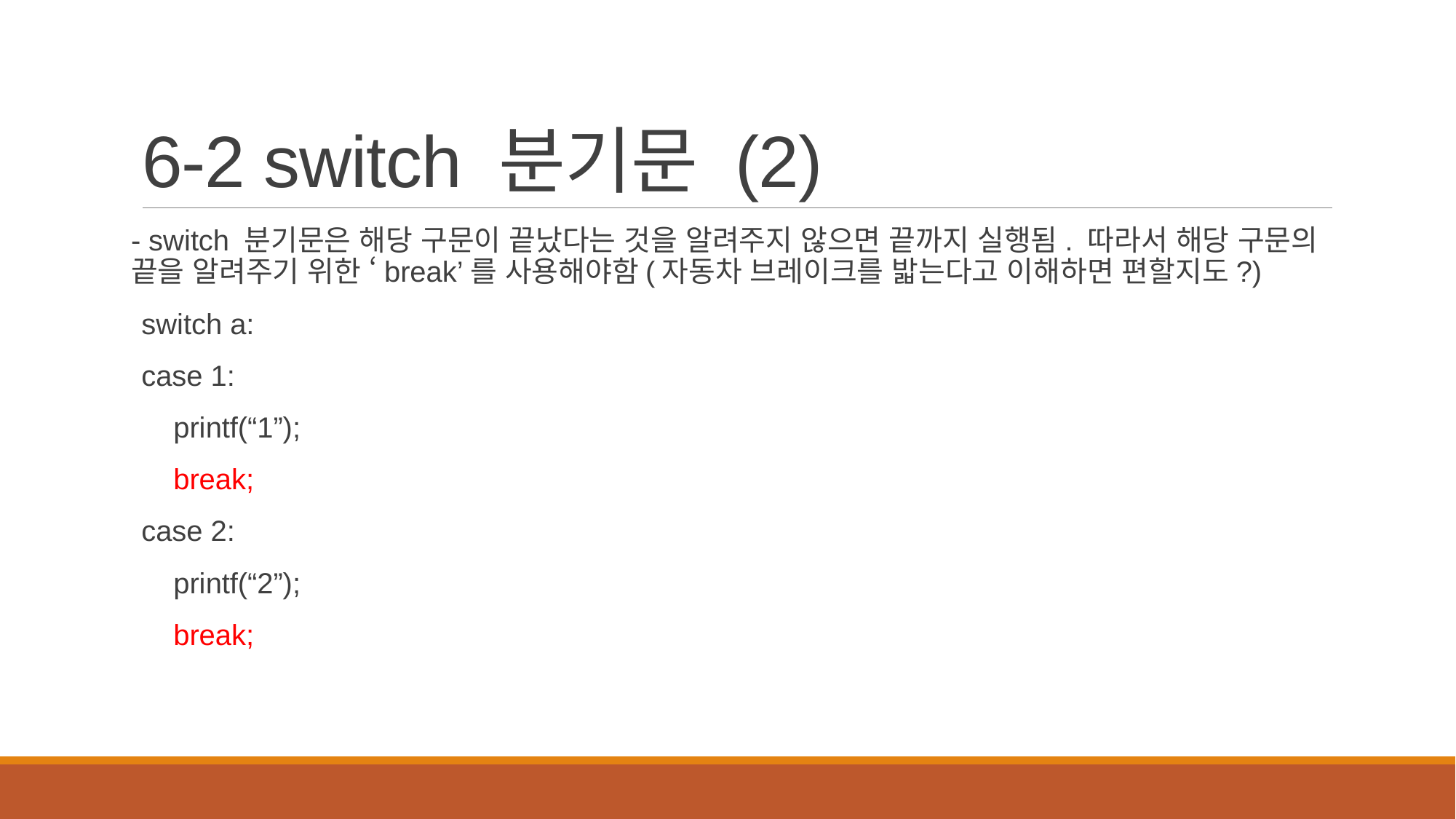

# 6-2 switch 분기문 (2)
- switch 분기문은 해당 구문이 끝났다는 것을 알려주지 않으면 끝까지 실행됨. 따라서 해당 구문의 끝을 알려주기 위한 ‘break’를 사용해야함(자동차 브레이크를 밟는다고 이해하면 편할지도?)
switch a:
case 1:
    printf(“1”);
    break;
case 2:
    printf(“2”);
    break;